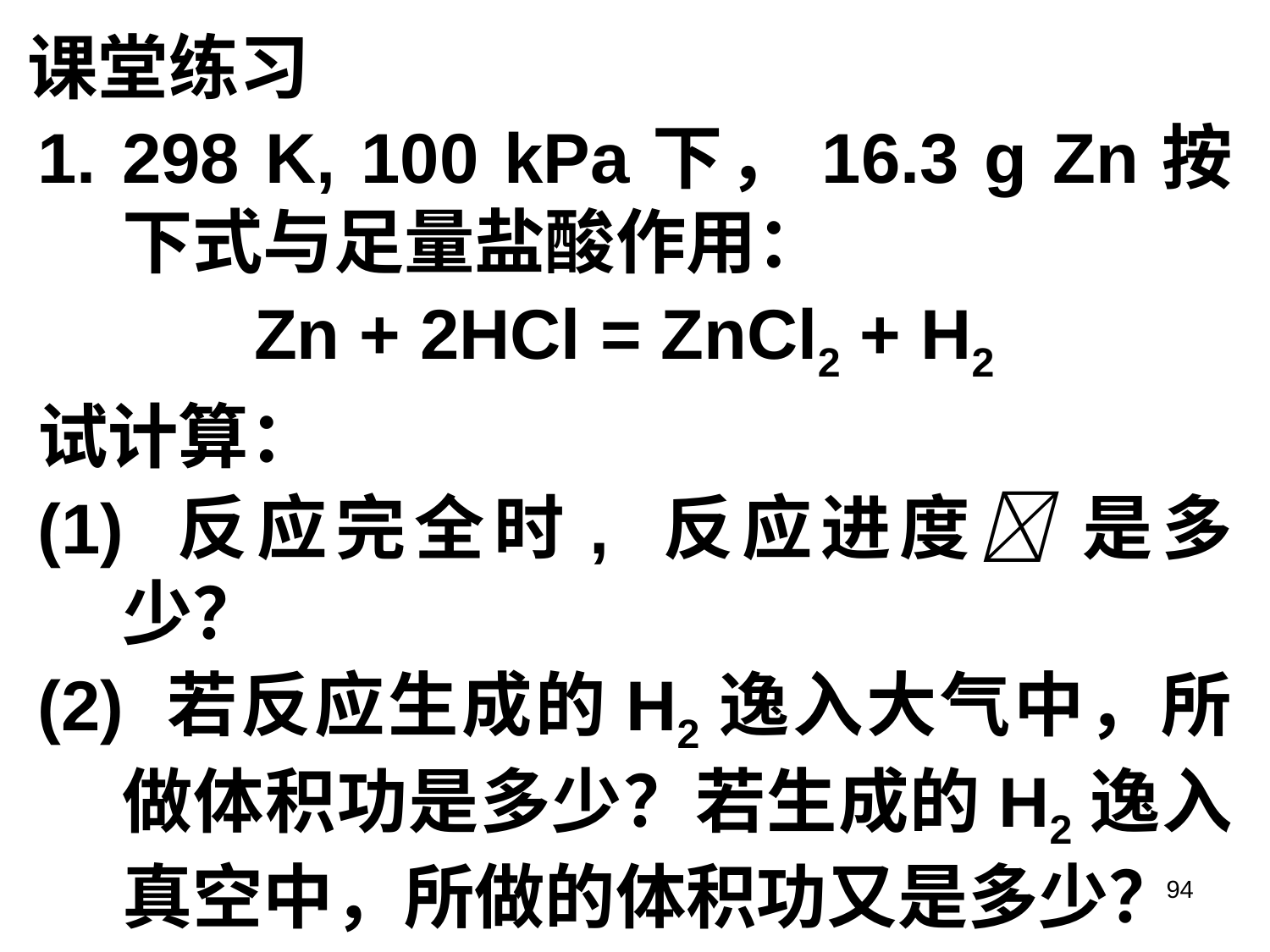

# 课堂练习
298 K, 100 kPa下，16.3 g Zn按下式与足量盐酸作用：
           Zn + 2HCl = ZnCl2 + H2
试计算：
(1) 反应完全时, 反应进度ξ 是多少？
(2) 若反应生成的H2逸入大气中，所做体积功是多少？若生成的H2逸入真空中，所做的体积功又是多少？
94